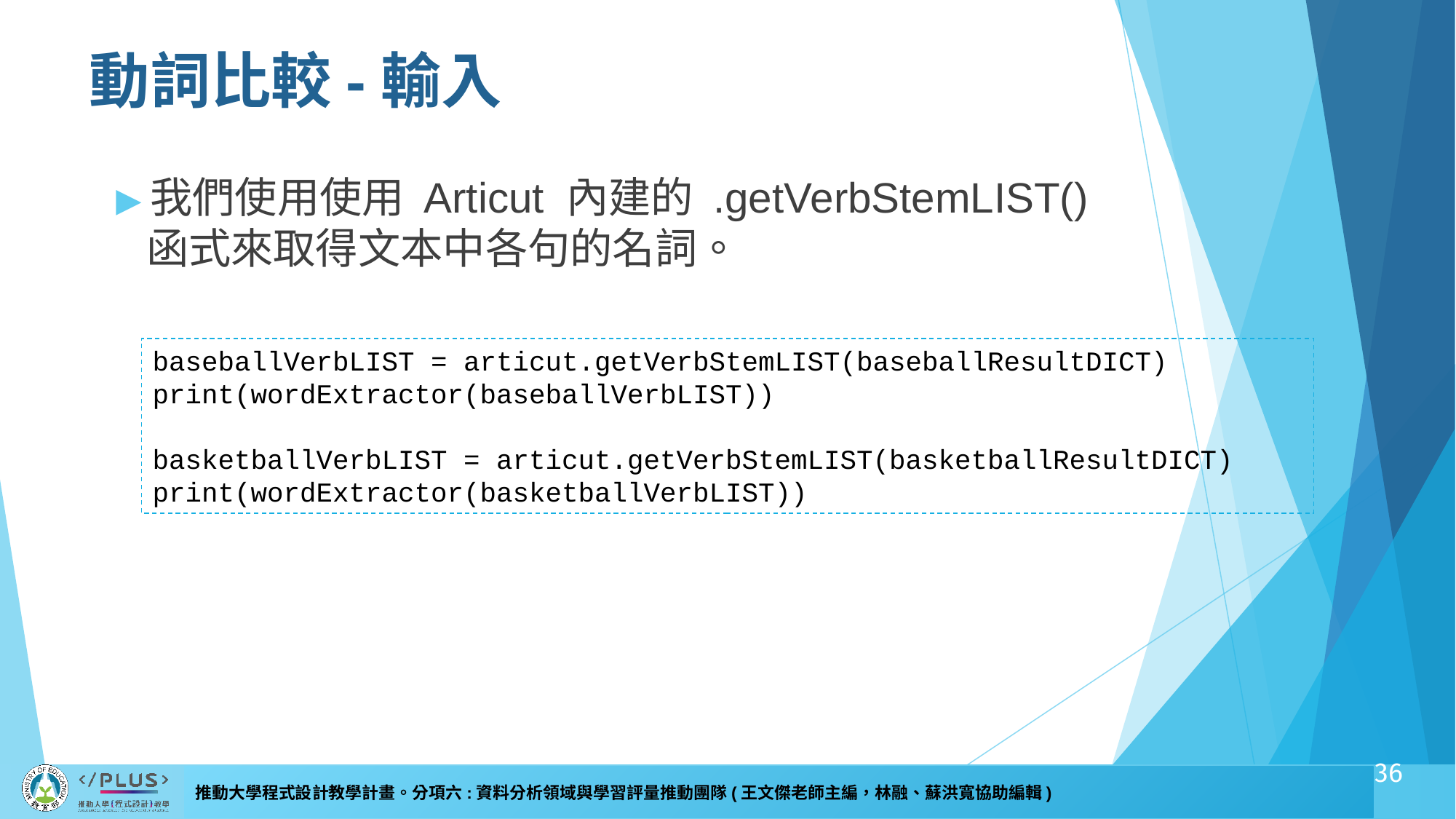

# 動詞比較-輸入
我們使用使用 Articut 內建的 .getVerbStemLIST() 函式來取得文本中各句的名詞。
baseballVerbLIST = articut.getVerbStemLIST(baseballResultDICT)
print(wordExtractor(baseballVerbLIST))

basketballVerbLIST = articut.getVerbStemLIST(basketballResultDICT)
print(wordExtractor(basketballVerbLIST))
36
推動大學程式設計教學計畫。分項六:資料分析領域與學習評量推動團隊(王文傑老師主編，林融、蘇洪寬協助編輯)